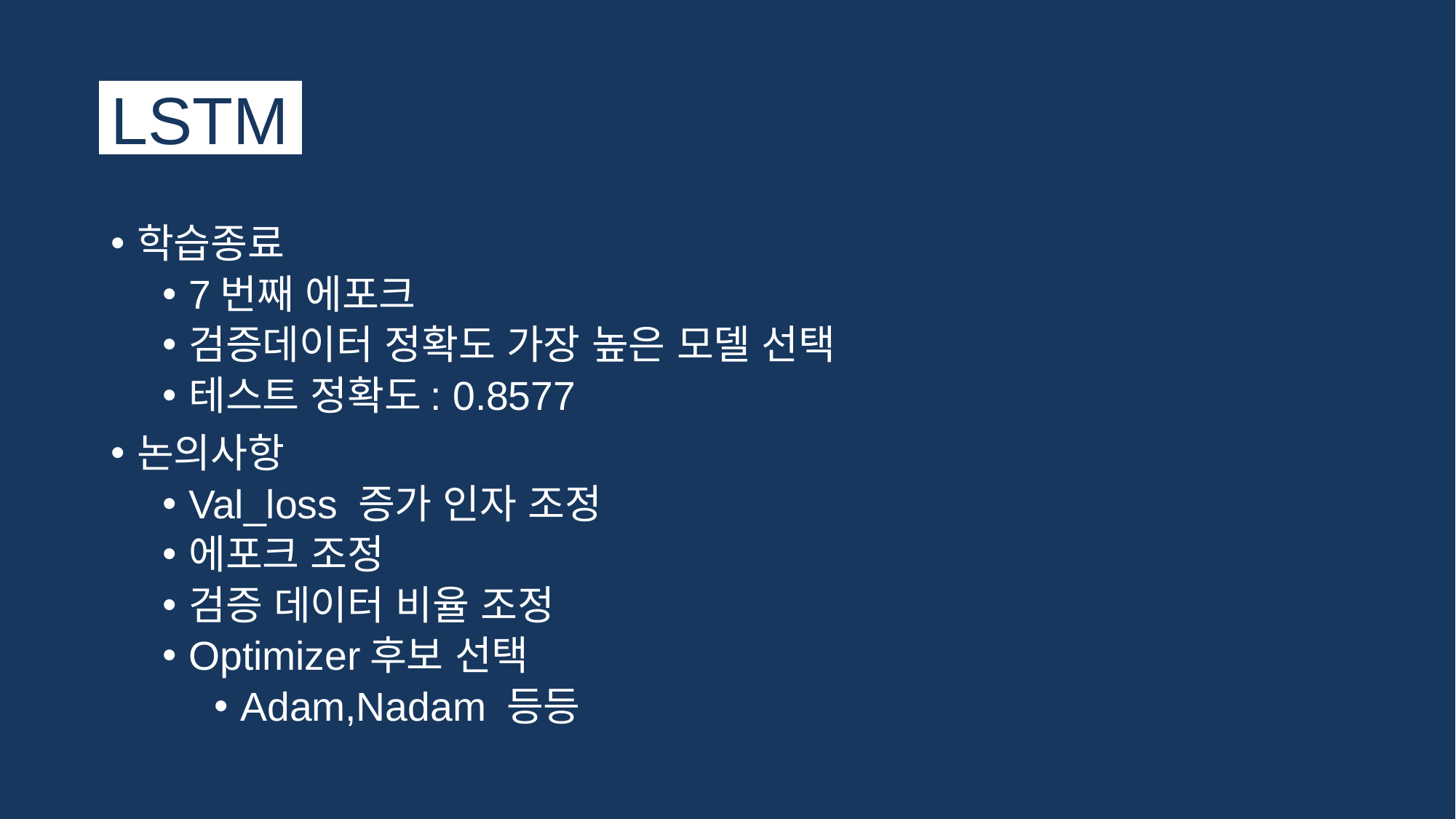

# LSTM
LSTM

학습종료
7번째 에포크
검증데이터 정확도 가장 높은 모델 선택
테스트 정확도: 0.8577
논의사항
Val_loss 증가 인자 조정
에포크 조정
검증 데이터 비율 조정
Optimizer후보 선택
Adam,Nadam 등등